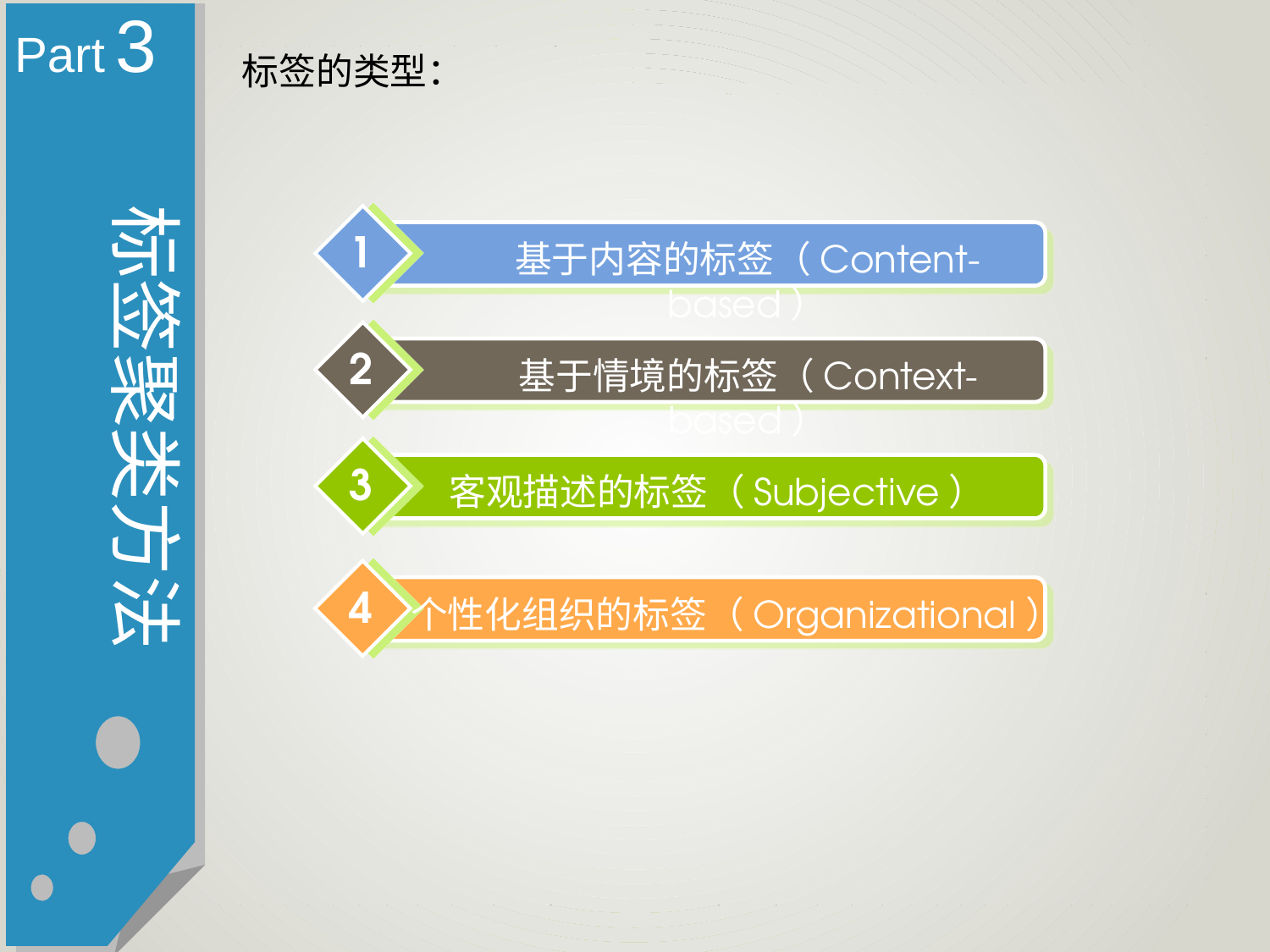

Part 3

标签聚类方法
标签的类型：

1

基于内容的标签（Content-based）

2

基于情境的标签（Context-based）

3

客观描述的标签（Subjective）

4

个性化组织的标签（Organizational）